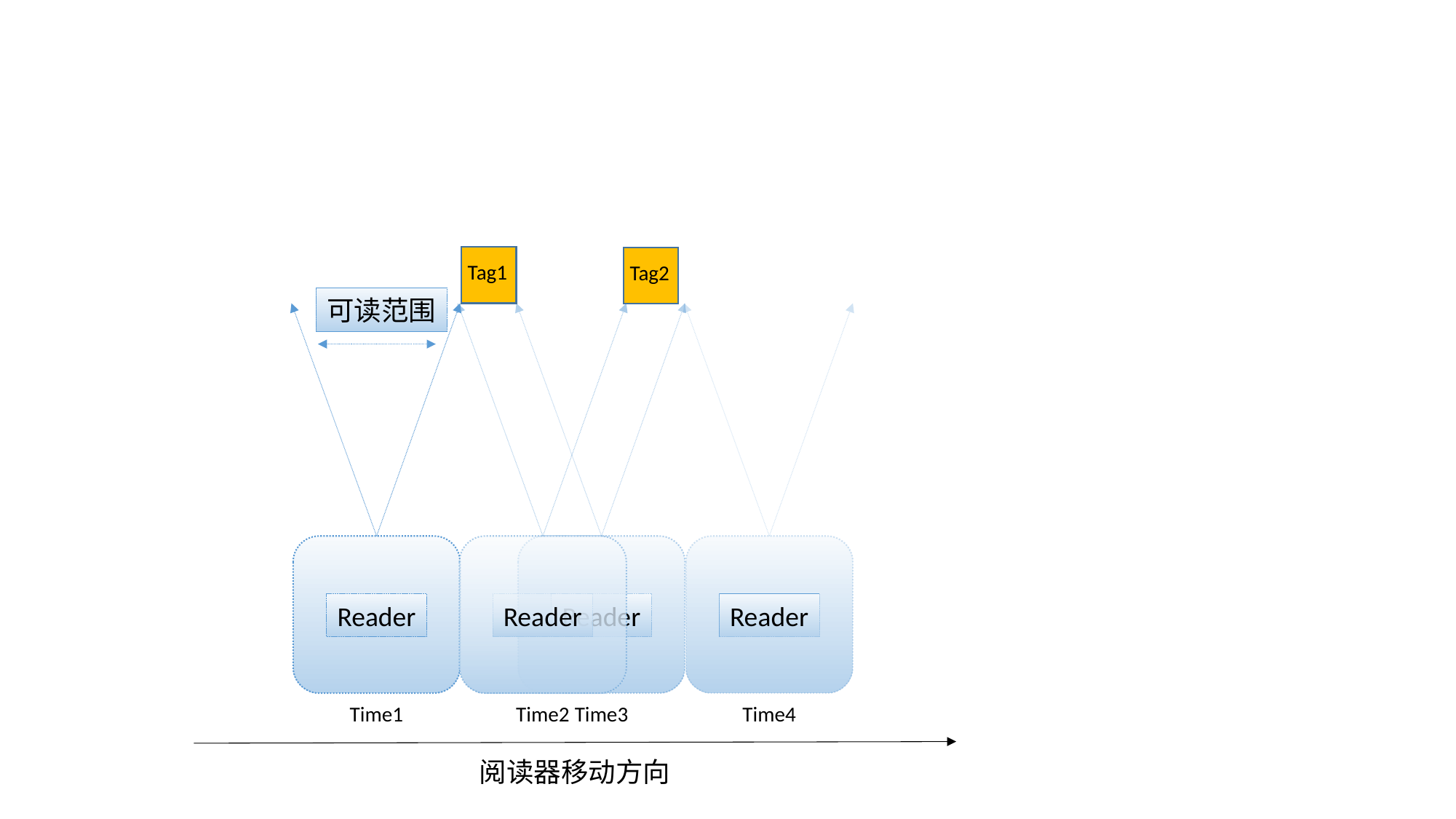

Tag1

Tag2
可读范围

Reader

Reader

Reader

Reader
Time1
Time2
Time3
Time4
阅读器移动方向